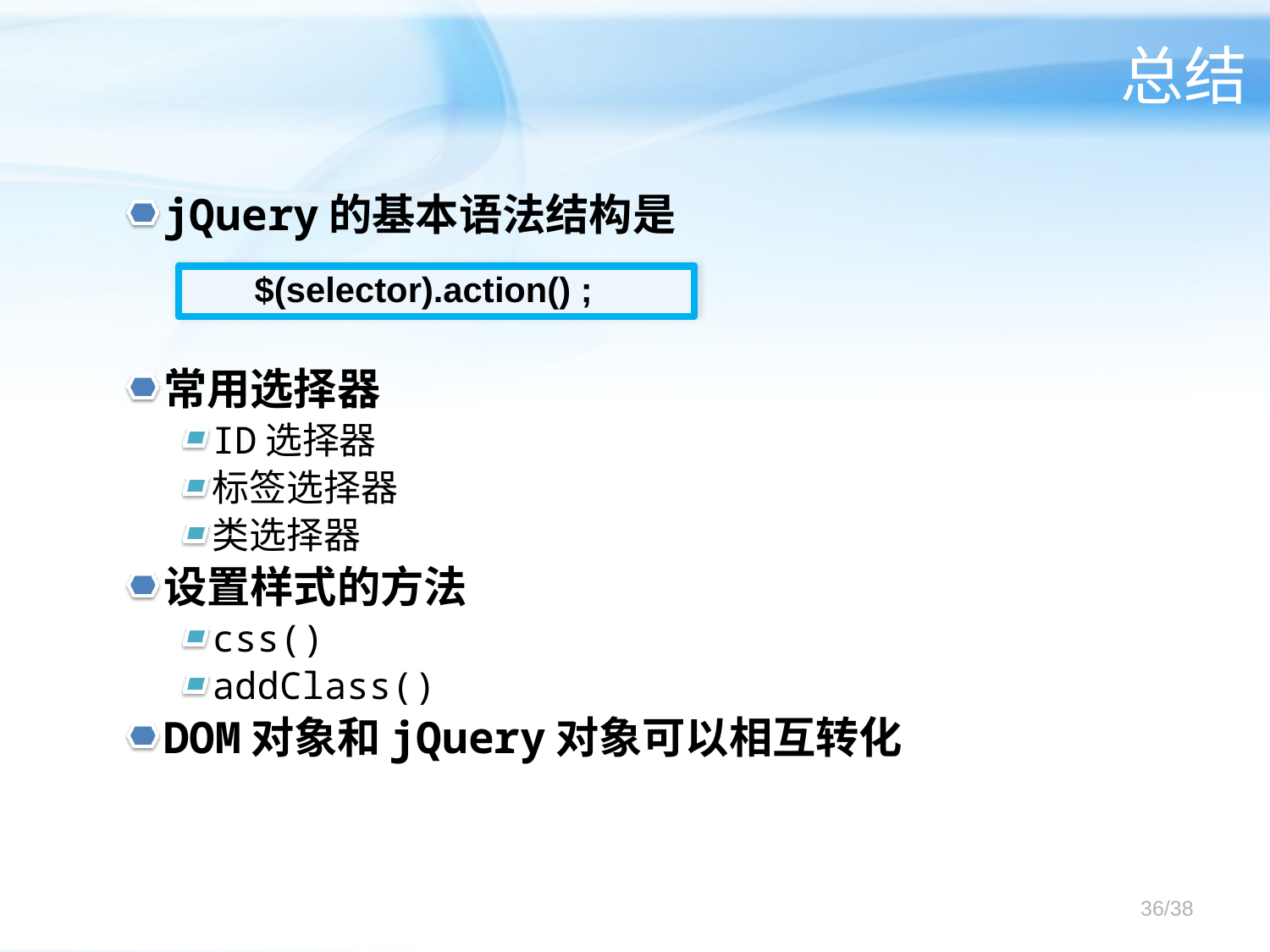

# 总结
jQuery的基本语法结构是

常用选择器
ID选择器
标签选择器
类选择器
设置样式的方法
css()
addClass()
DOM对象和jQuery对象可以相互转化

$(selector).action() ;
36/38